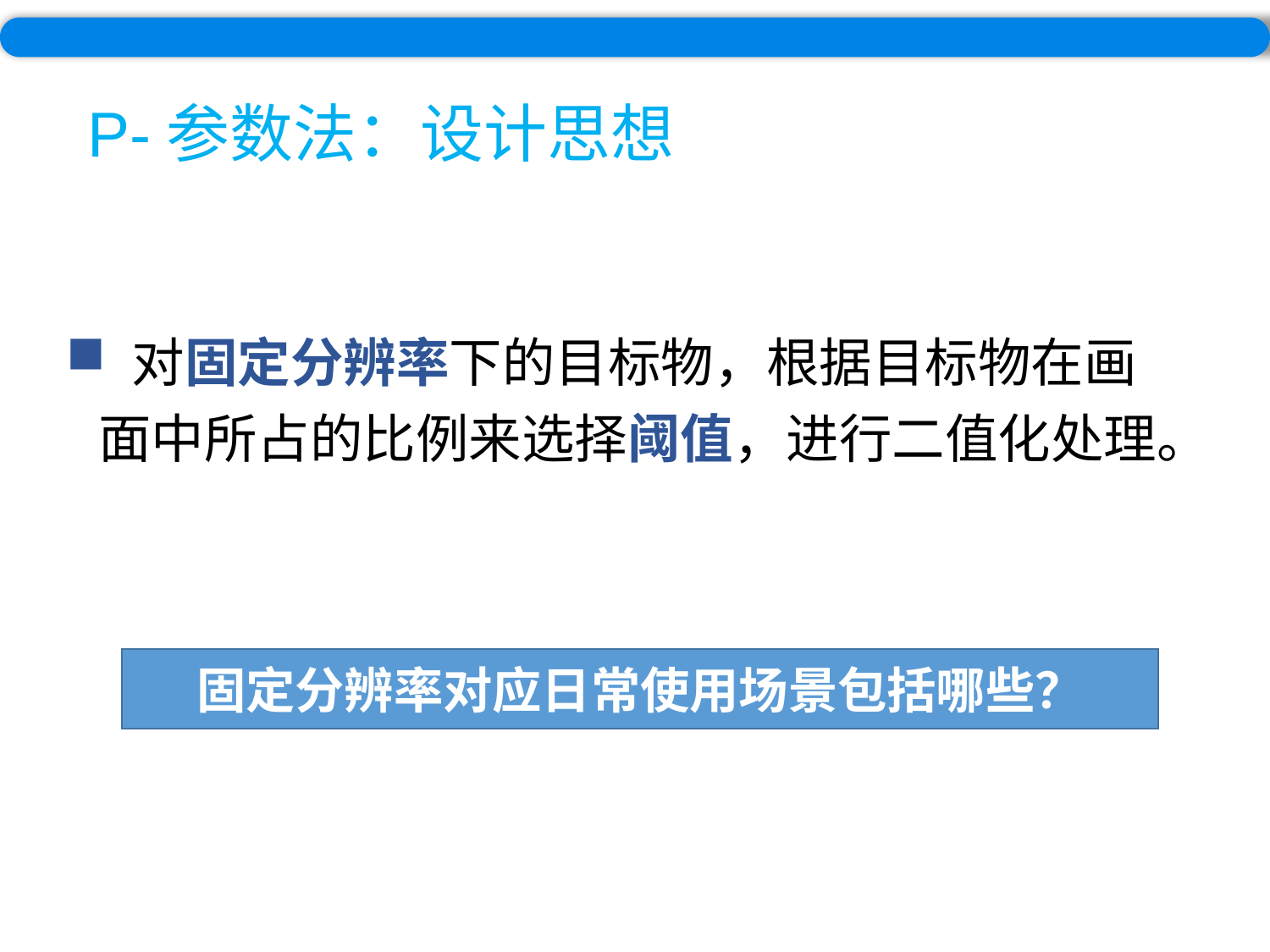

# P-参数法：设计思想
 对固定分辨率下的目标物，根据目标物在画面中所占的比例来选择阈值，进行二值化处理。
固定分辨率对应日常使用场景包括哪些？